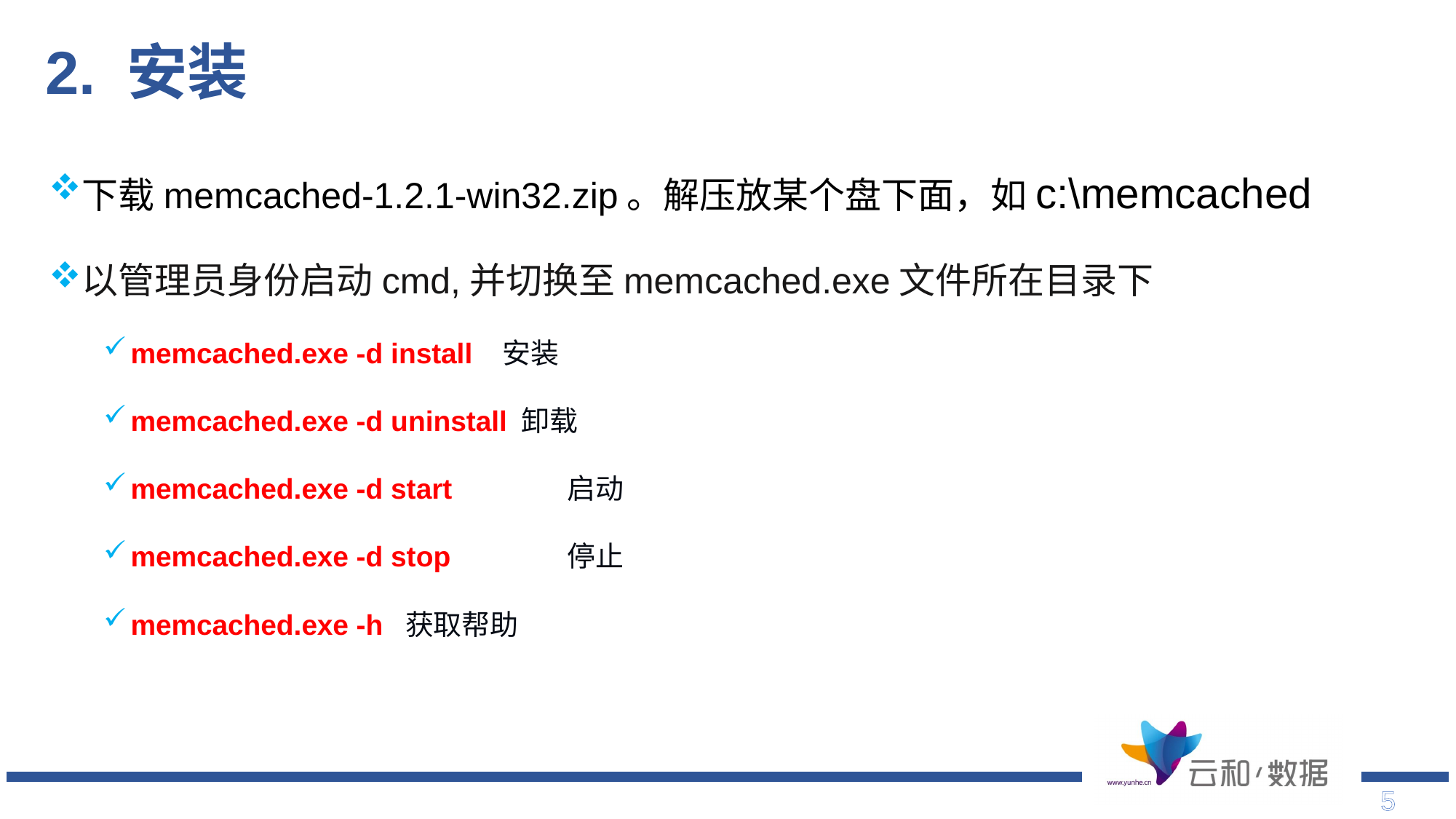

# 2. 安装
下载memcached-1.2.1-win32.zip。解压放某个盘下面，如c:\memcached
以管理员身份启动cmd,并切换至memcached.exe文件所在目录下
memcached.exe -d install   安装
memcached.exe -d uninstall 卸载
memcached.exe -d start 	启动
memcached.exe -d stop 	停止
memcached.exe -h  获取帮助